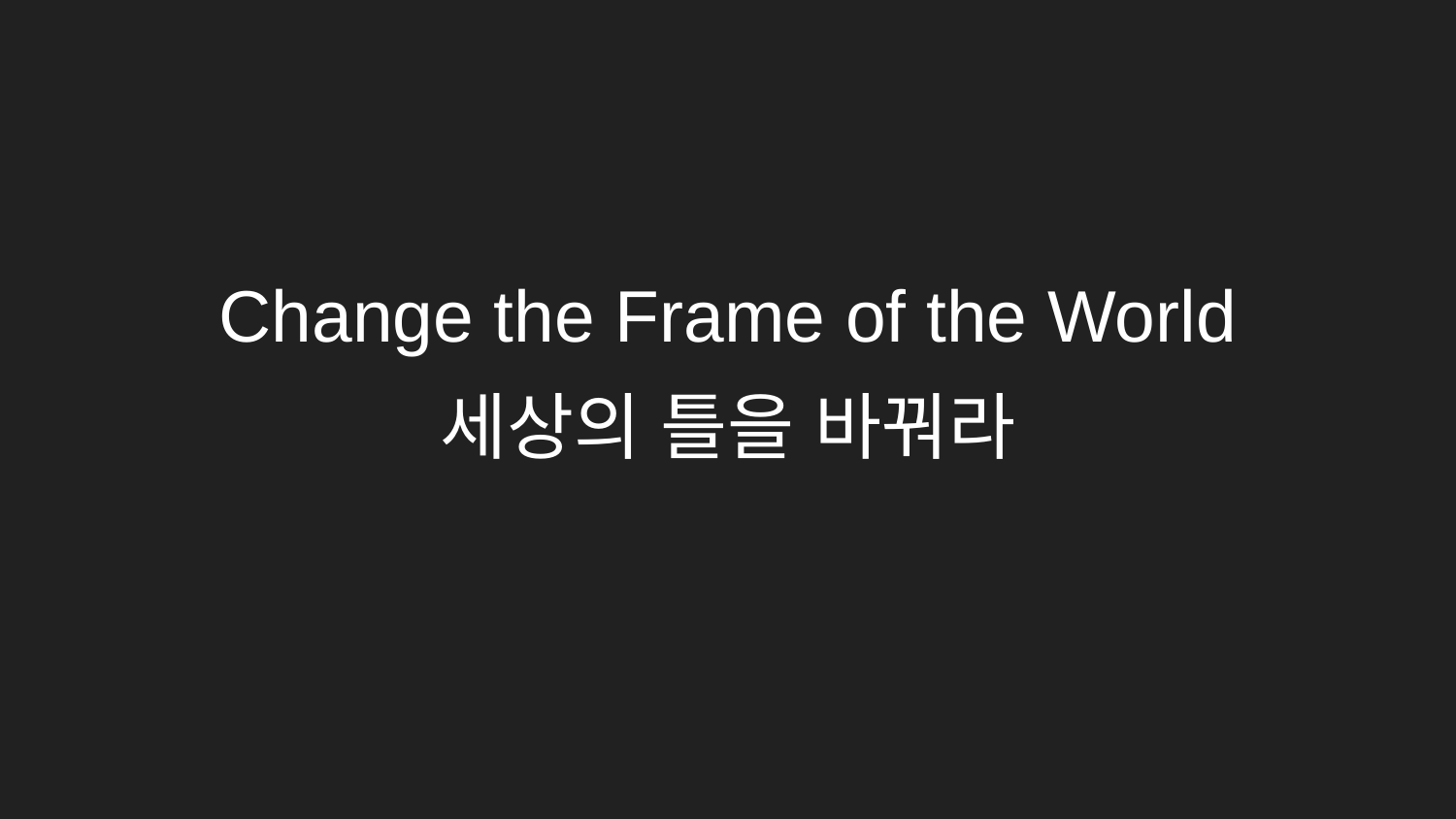

# Change the Frame of the World
세상의 틀을 바꿔라